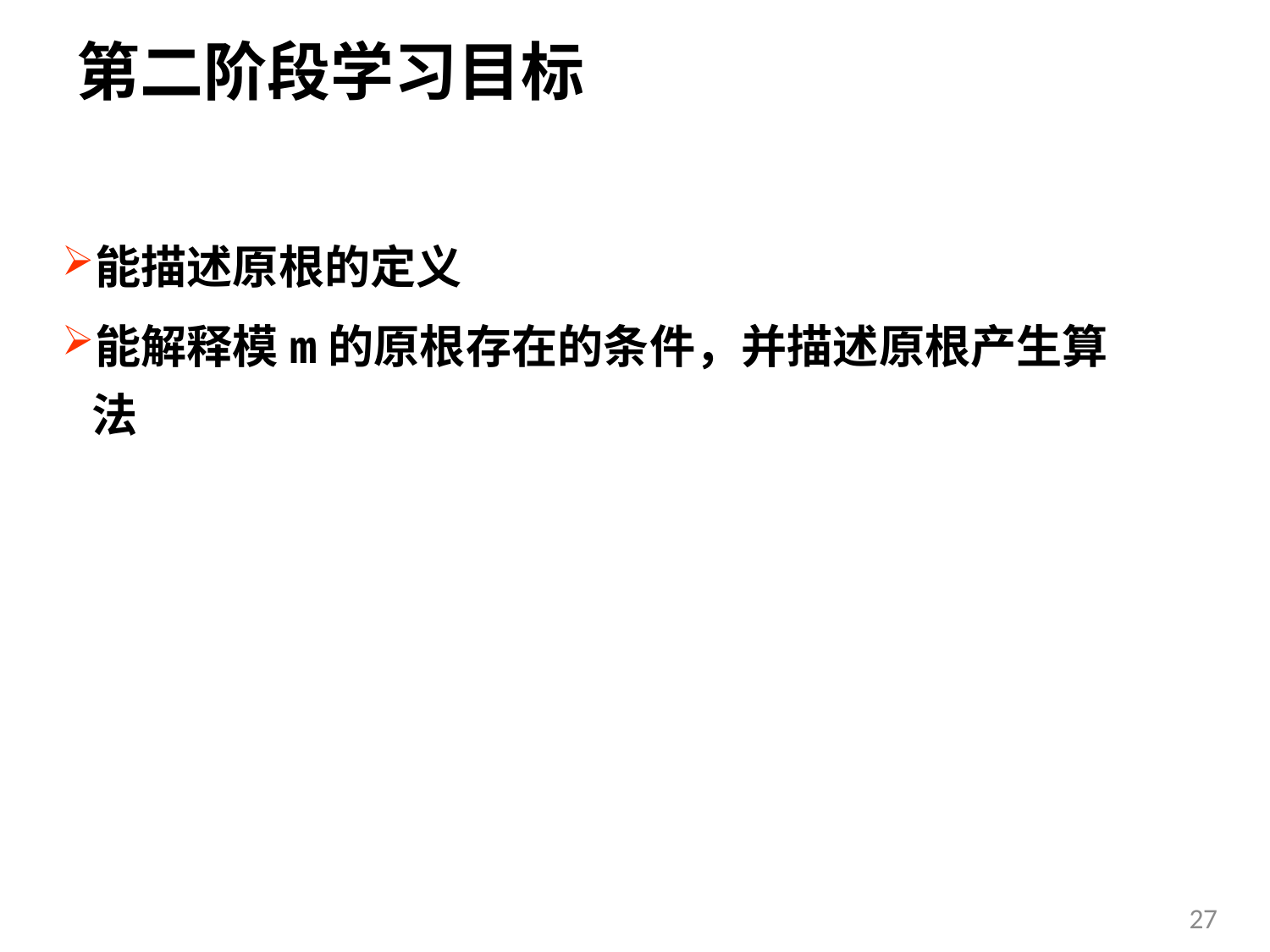

5.2 学习目标
# 第二阶段学习目标
能描述原根的定义
能解释模m的原根存在的条件，并描述原根产生算法
27